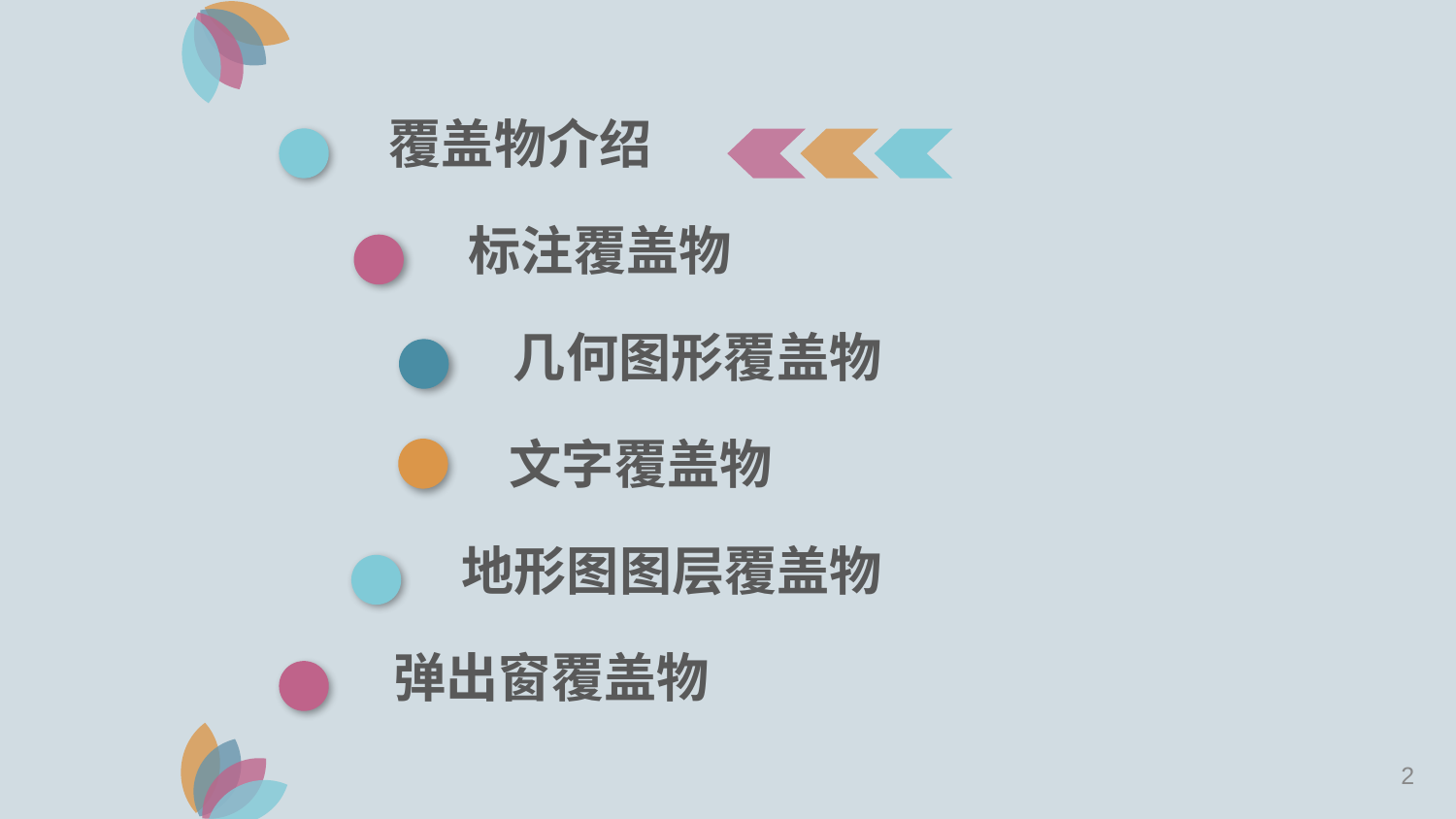

覆盖物介绍

标注覆盖物

几何图形覆盖物

文字覆盖物

地形图图层覆盖物

弹出窗覆盖物

2